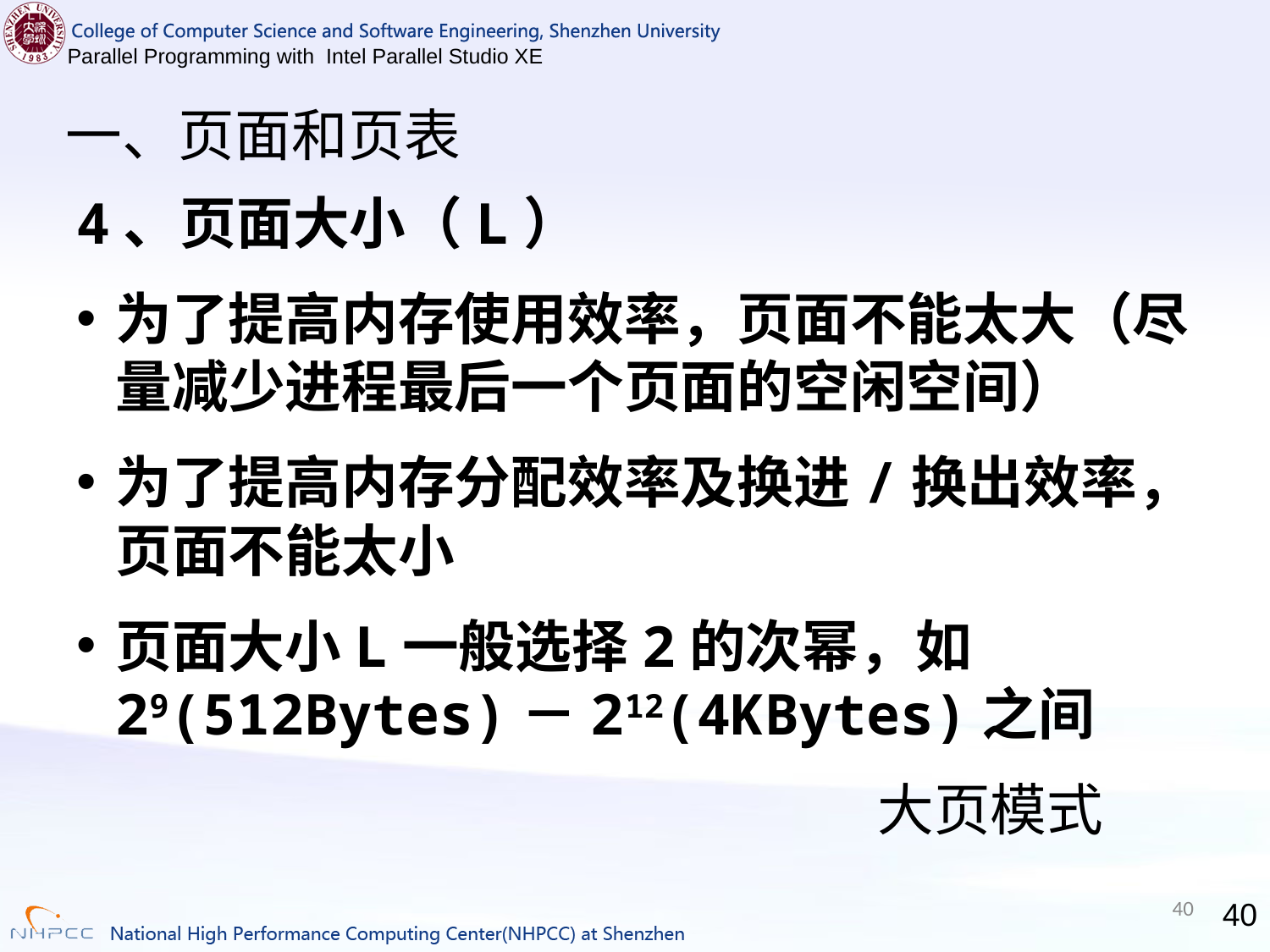

# 一、页面和页表
4、页面大小（L）
为了提高内存使用效率，页面不能太大（尽量减少进程最后一个页面的空闲空间）
为了提高内存分配效率及换进/换出效率，页面不能太小
页面大小L一般选择2的次幂，如29(512Bytes)－212(4KBytes)之间
							大页模式
40
40